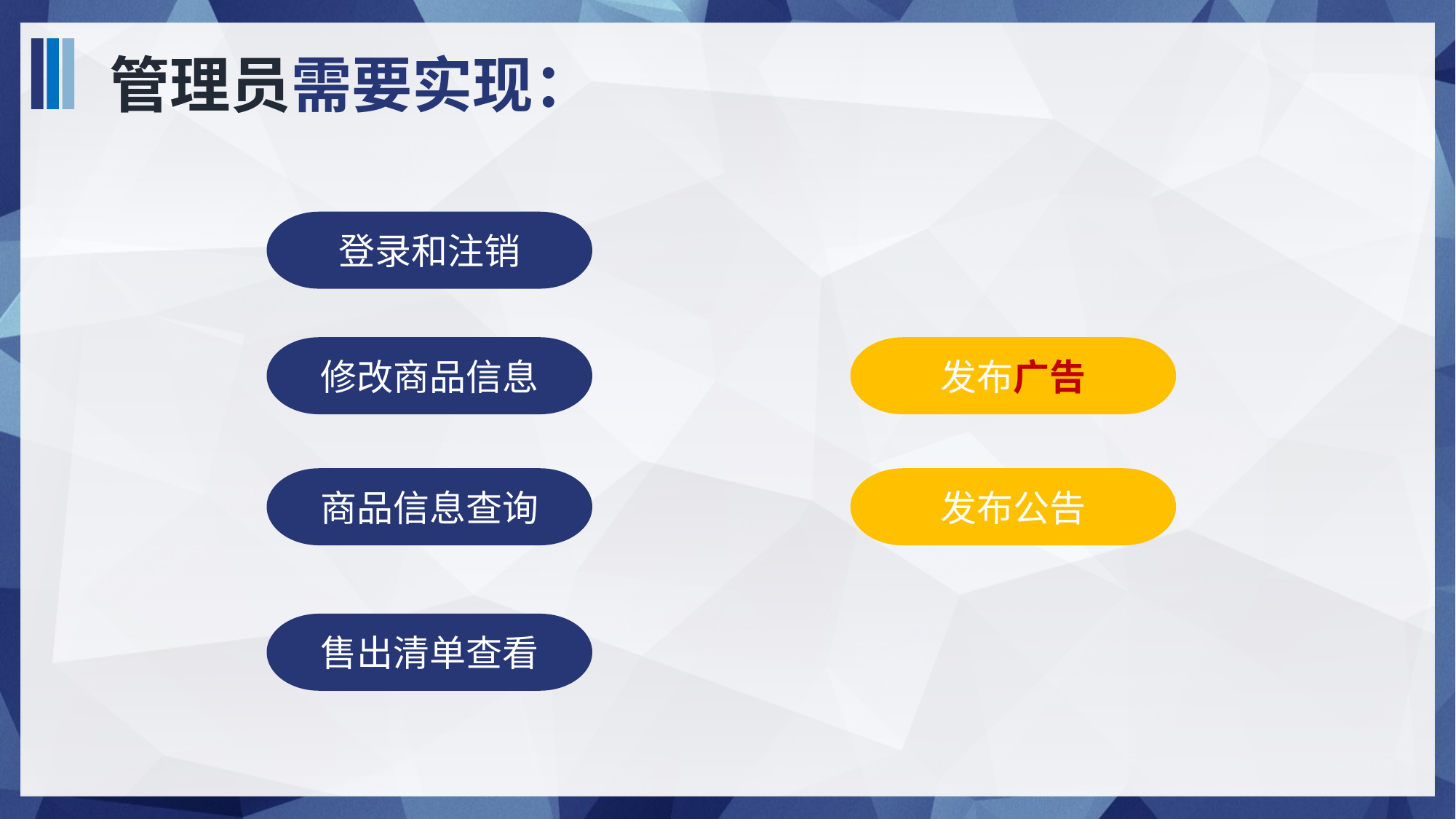

管理员需要实现：
登录和注销
修改商品信息
发布广告
商品信息查询
发布公告
售出清单查看